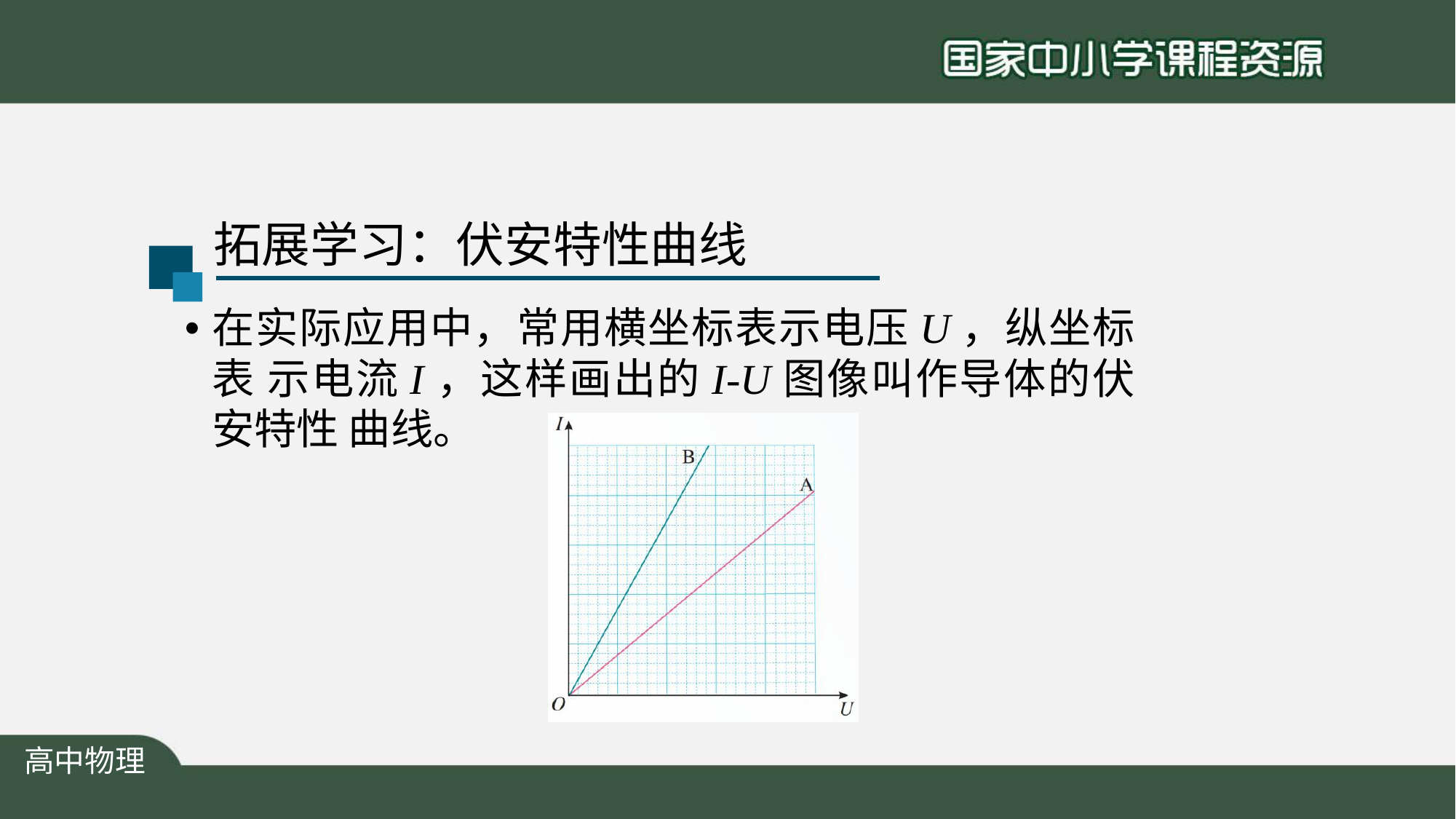

# 拓展学习：伏安特性曲线

在实际应用中，常用横坐标表示电压U，纵坐标表 示电流I，这样画出的I-U图像叫作导体的伏安特性 曲线。

高中物理